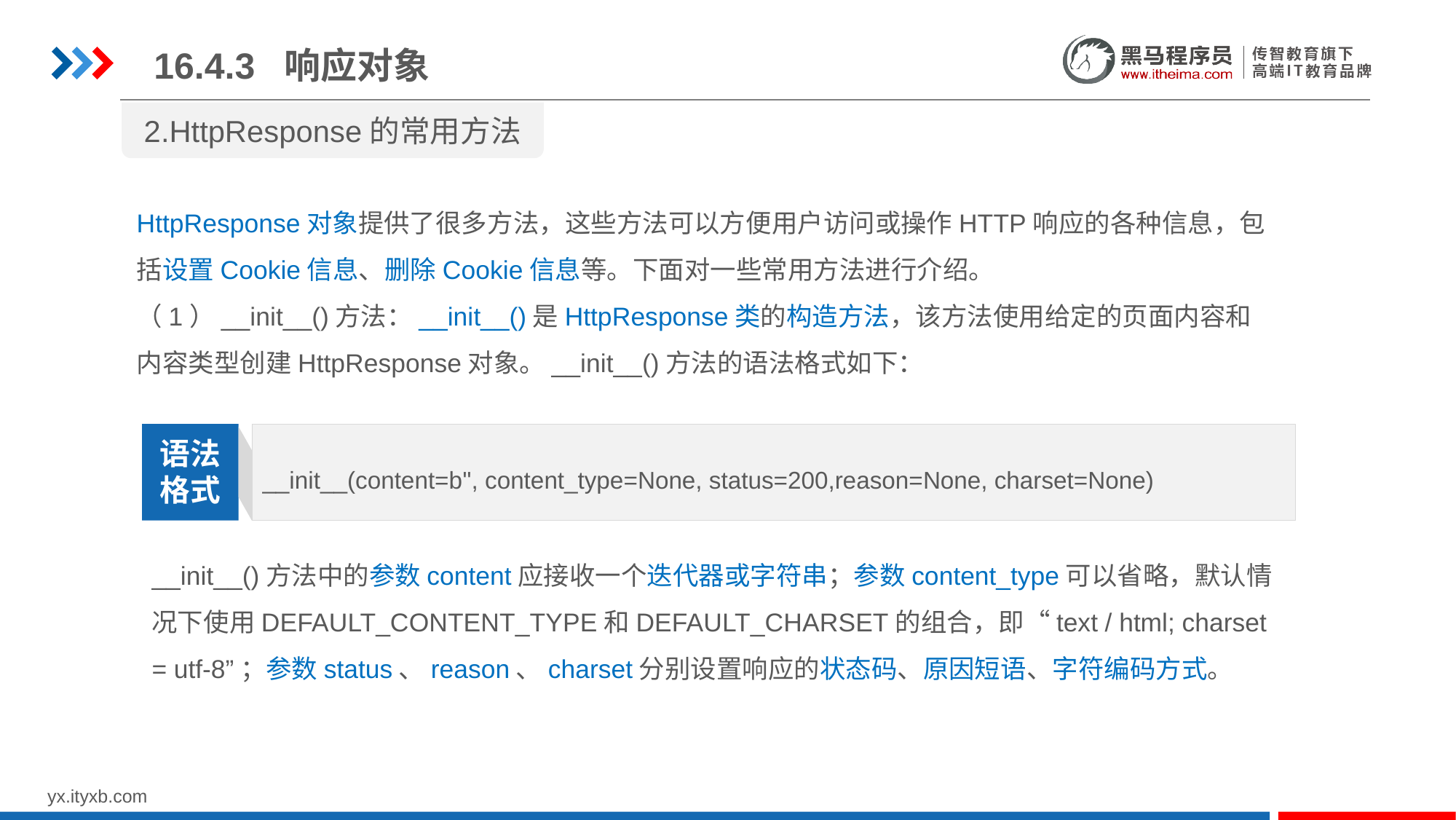

16.4.3  响应对象

2.HttpResponse的常用方法
HttpResponse对象提供了很多方法，这些方法可以方便用户访问或操作HTTP响应的各种信息，包括设置Cookie信息、删除Cookie信息等。下面对一些常用方法进行介绍。
（1）__init__()方法：__init__()是HttpResponse类的构造方法，该方法使用给定的页面内容和内容类型创建HttpResponse对象。__init__()方法的语法格式如下：

__init__(content=b'', content_type=None, status=200,reason=None, charset=None)

语法
格式
__init__()方法中的参数content应接收一个迭代器或字符串；参数content_type可以省略，默认情况下使用DEFAULT_CONTENT_TYPE和DEFAULT_CHARSET的组合，即“text / html; charset = utf-8”；参数status、reason、charset分别设置响应的状态码、原因短语、字符编码方式。